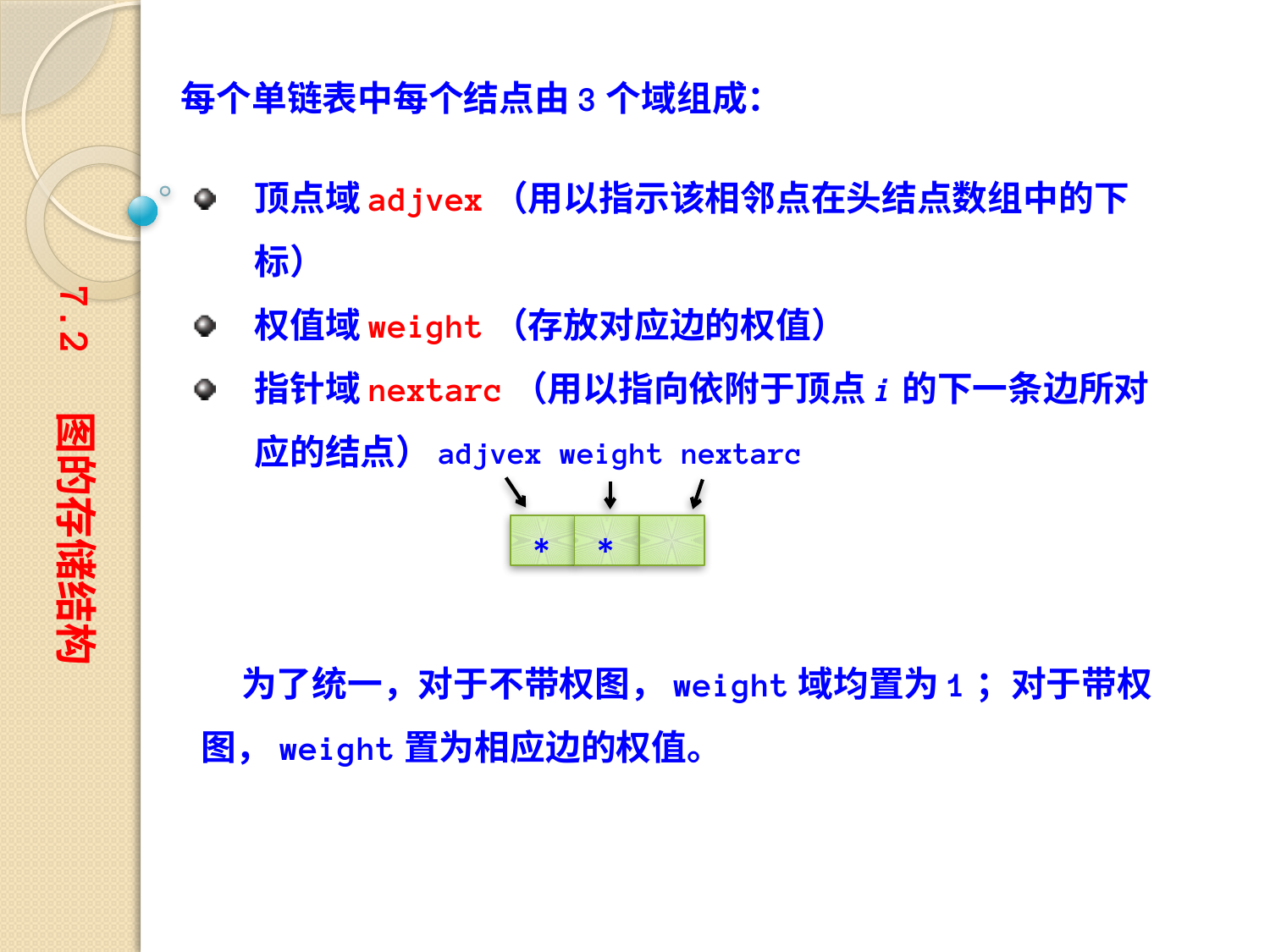

每个单链表中每个结点由3个域组成：
顶点域adjvex（用以指示该相邻点在头结点数组中的下标）
权值域weight（存放对应边的权值）
指针域nextarc（用以指向依附于顶点i的下一条边所对应的结点）
7.2  图的存储结构
adjvex weight nextarc
*
*

    为了统一，对于不带权图，weight域均置为1；对于带权图，weight置为相应边的权值。